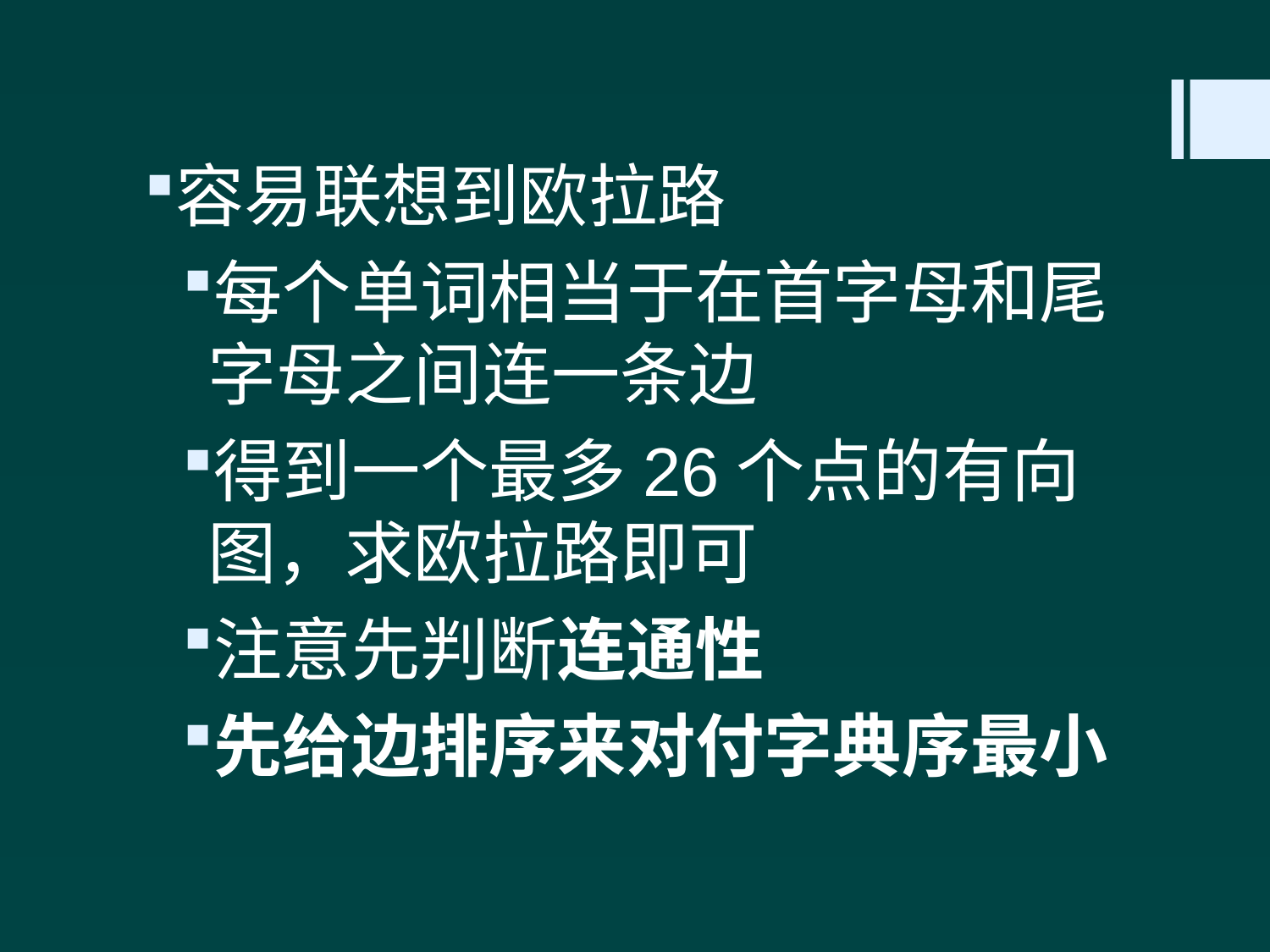

容易联想到欧拉路
每个单词相当于在首字母和尾字母之间连一条边
得到一个最多26个点的有向图，求欧拉路即可
注意先判断连通性
先给边排序来对付字典序最小